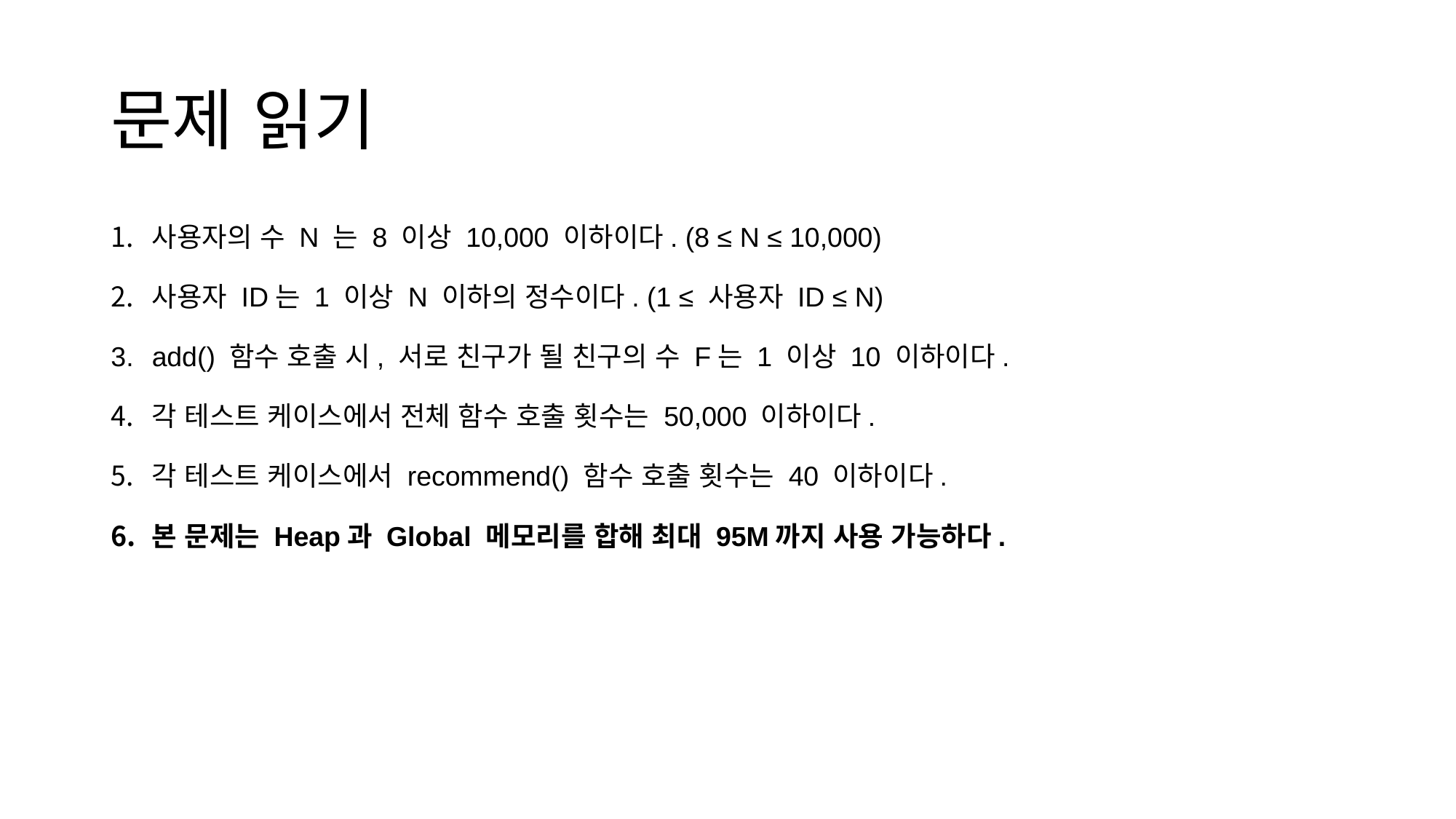

# 문제 읽기
사용자의 수 N 는 8 이상 10,000 이하이다. (8 ≤ N ≤ 10,000)
사용자 ID는 1 이상 N 이하의 정수이다. (1 ≤ 사용자 ID ≤ N)
add() 함수 호출 시, 서로 친구가 될 친구의 수 F는 1 이상 10 이하이다.
각 테스트 케이스에서 전체 함수 호출 횟수는 50,000 이하이다.
각 테스트 케이스에서 recommend() 함수 호출 횟수는 40 이하이다.
본 문제는 Heap과 Global 메모리를 합해 최대 95M까지 사용 가능하다.